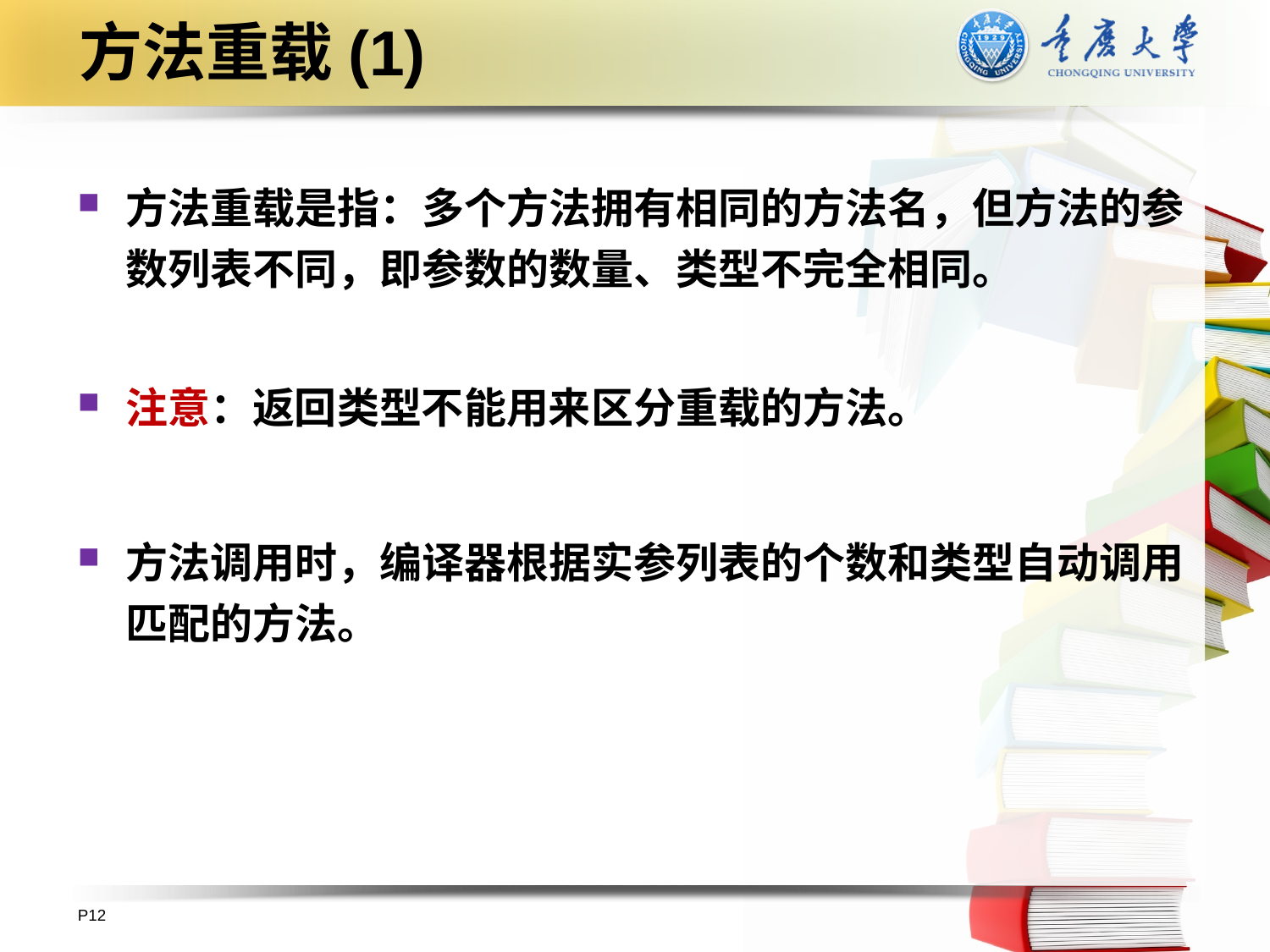

# 方法重载(1)
方法重载是指：多个方法拥有相同的方法名，但方法的参数列表不同，即参数的数量、类型不完全相同。

注意：返回类型不能用来区分重载的方法。

方法调用时，编译器根据实参列表的个数和类型自动调用匹配的方法。
P12